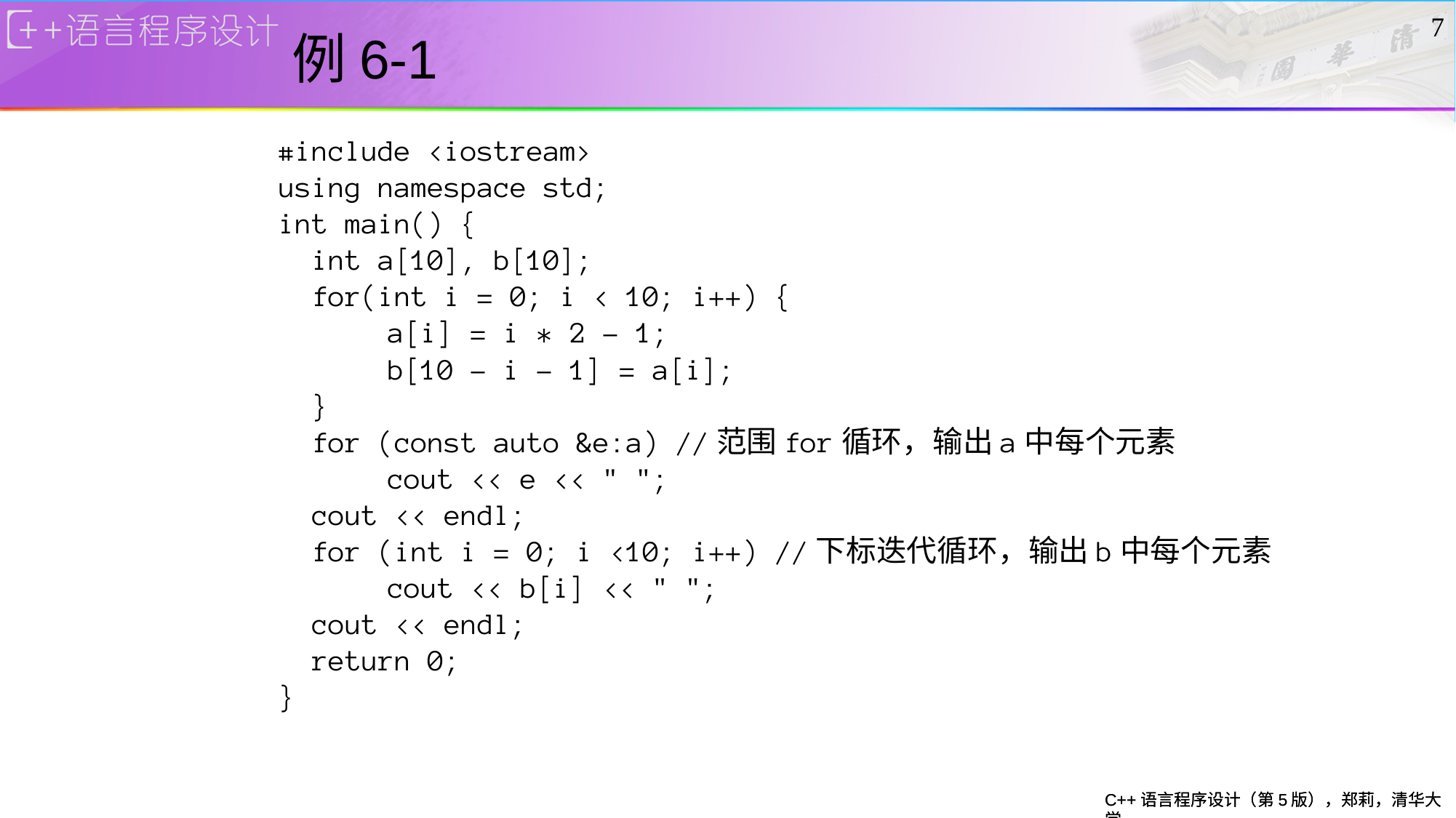

7
# 例6-1
#include <iostream>
using namespace std;
int main() {
  int a[10], b[10];
  for(int i = 0; i < 10; i++) {
	a[i] = i * 2 - 1;
	b[10 - i - 1] = a[i];
  }
  for (const auto &e:a) //范围for循环，输出a中每个元素
	cout << e << " ";
  cout << endl;
  for (int i = 0; i <10; i++) //下标迭代循环，输出b中每个元素
	cout << b[i] << " ";
  cout << endl;
  return 0;
}